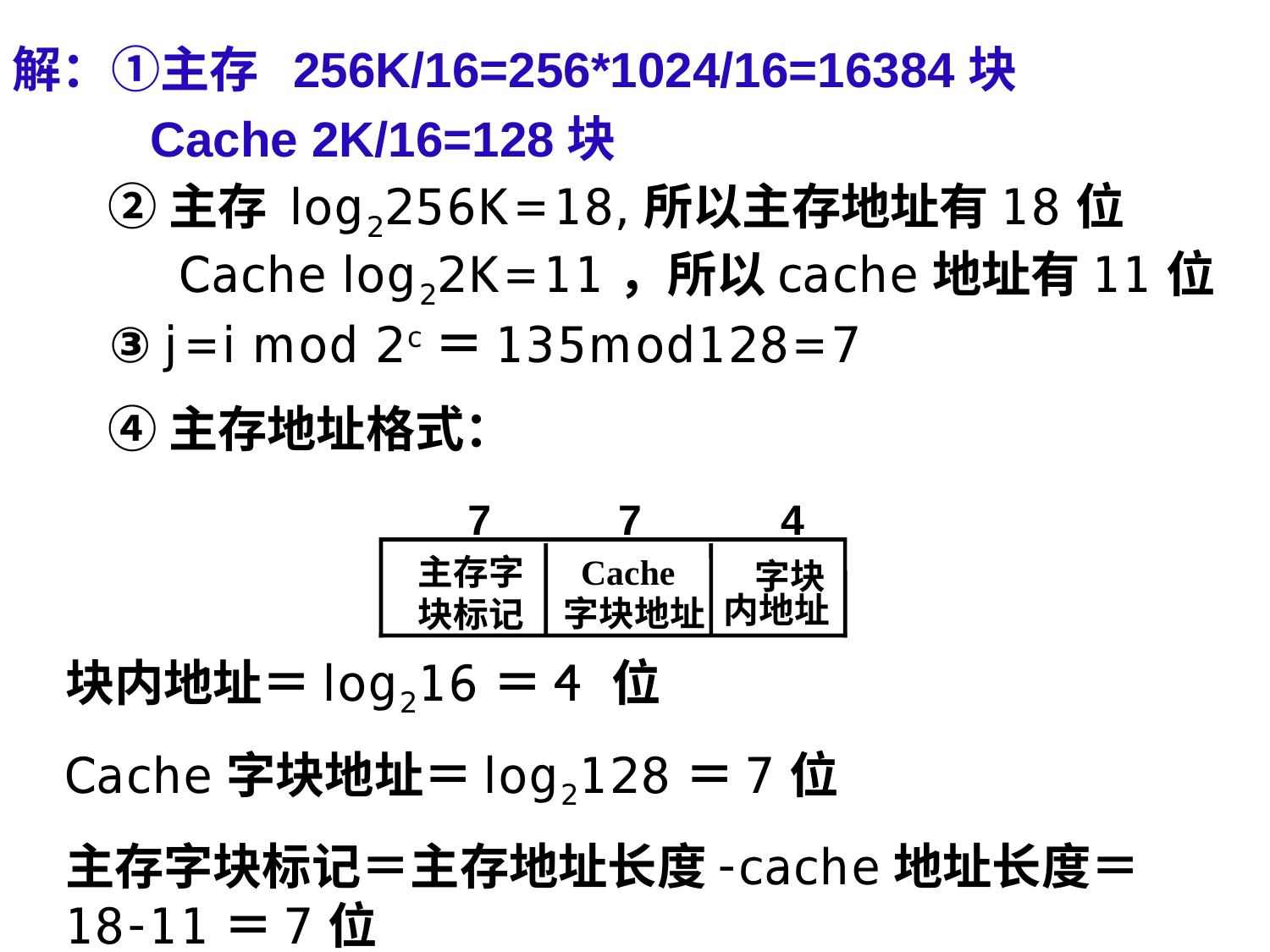

解：①主存  256K/16=256*1024/16=16384块
          Cache 2K/16=128块
②主存 log2256K=18,所以主存地址有18位
     Cache log22K=11，所以cache地址有11位
          ③ j=i mod 2c＝135mod128=7

④主存地址格式：

7	  7	     4
  字块

  主存字
  块标记

 Cache

字块地址
内地址

块内地址＝log216＝4 位
Cache字块地址＝log2128＝7位
主存字块标记＝主存地址长度-cache地址长度＝18-11＝7位